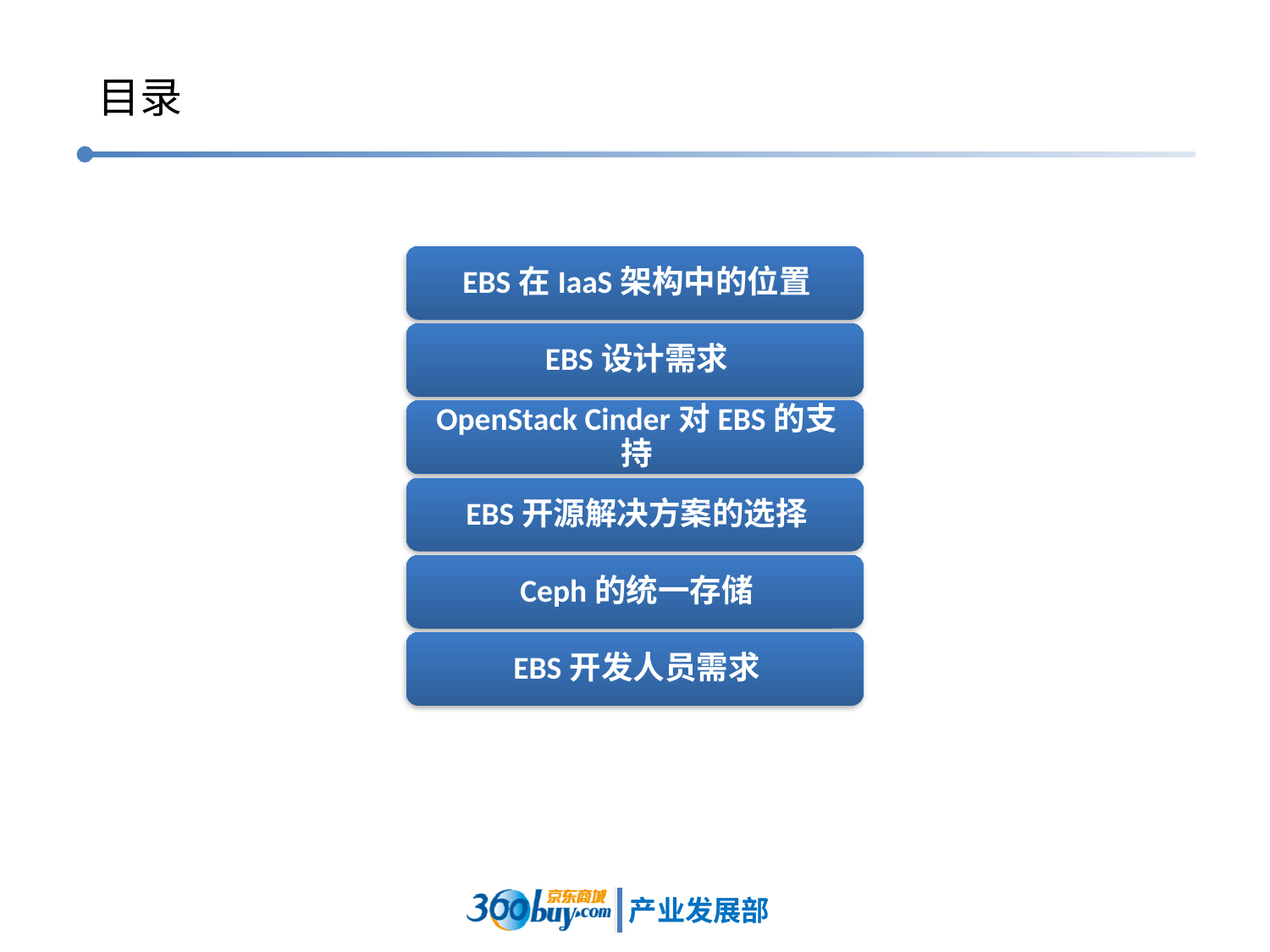

# 目录
EBS在IaaS架构中的位置
EBS设计需求
OpenStack Cinder对EBS的支持
EBS开源解决方案的选择
Ceph的统一存储
EBS开发人员需求